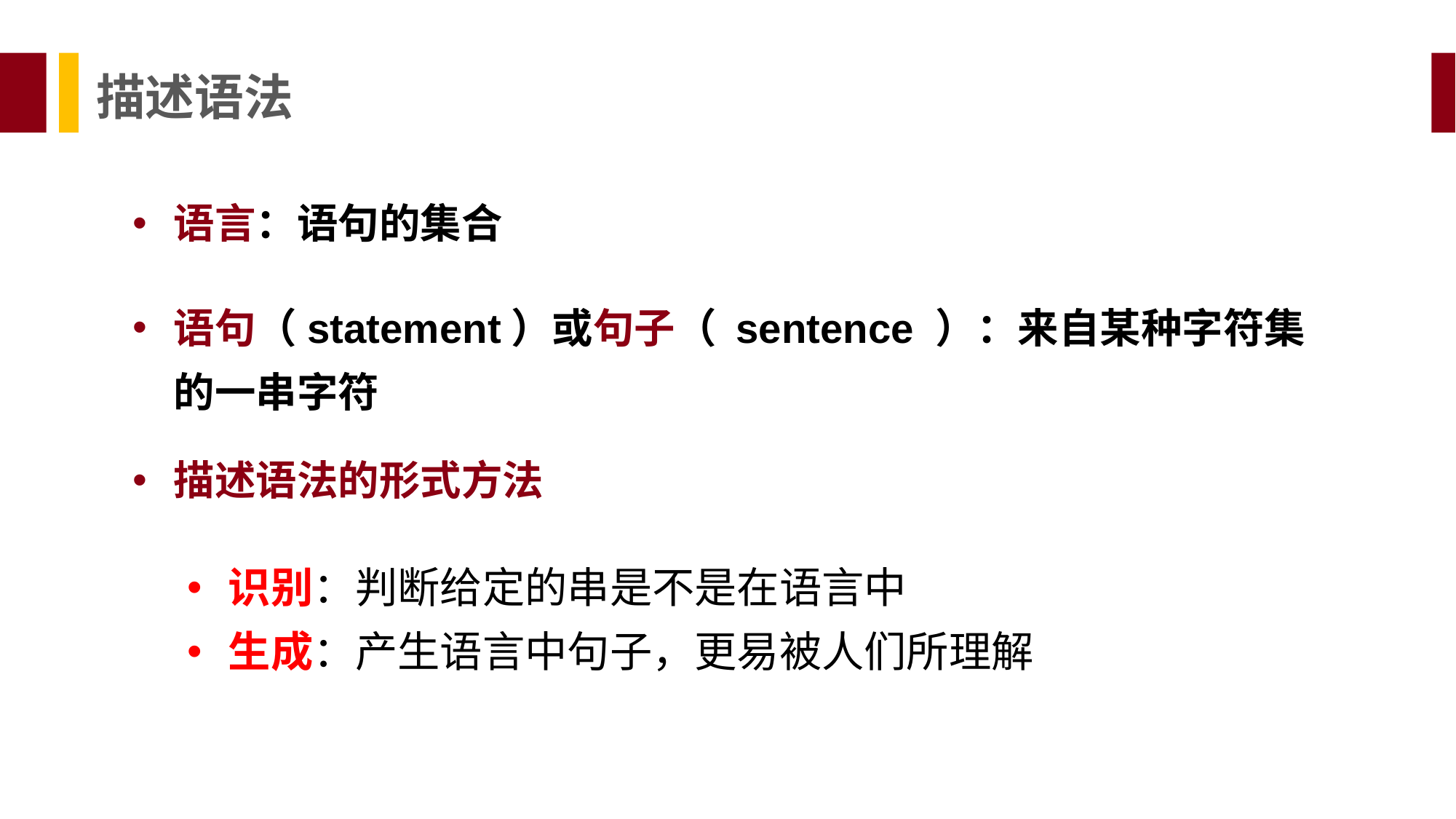

描述语法

语言：语句的集合

语句（statement）或句子（ sentence ）：来自某种字符集的一串字符

描述语法的形式方法

识别：判断给定的串是不是在语言中
生成：产生语言中句子，更易被人们所理解